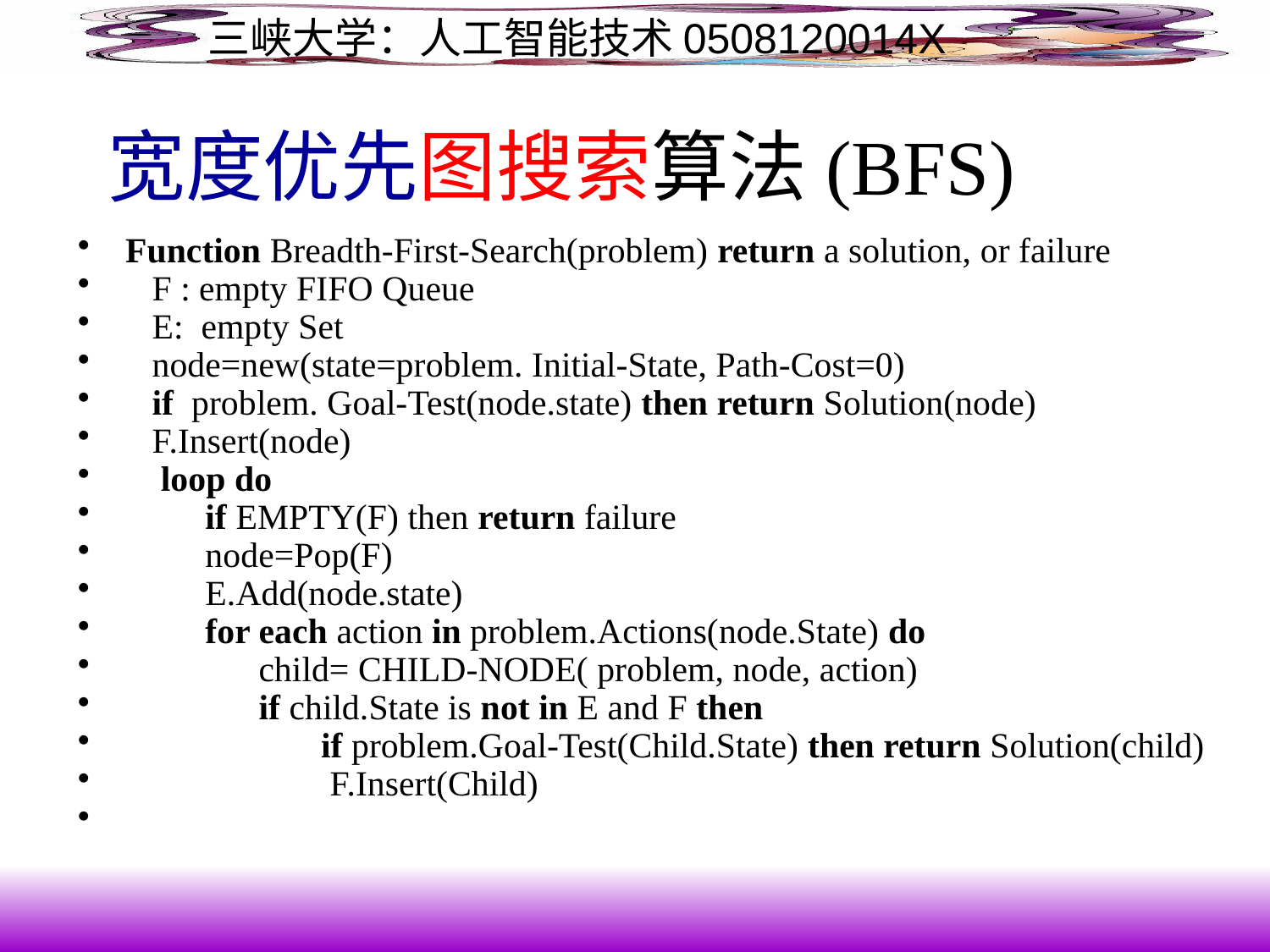

# 宽度优先图搜索算法(BFS)
Function Breadth-First-Search(problem) return a solution, or failure
   F : empty FIFO Queue
   E:  empty Set
   node=new(state=problem. Initial-State, Path-Cost=0)
   if  problem. Goal-Test(node.state) then return Solution(node)
   F.Insert(node)
    loop do
         if EMPTY(F) then return failure
         node=Pop(F)
         E.Add(node.state)
         for each action in problem.Actions(node.State) do
               child= CHILD-NODE( problem, node, action)
               if child.State is not in E and F then
                      if problem.Goal-Test(Child.State) then return Solution(child)
                       F.Insert(Child)